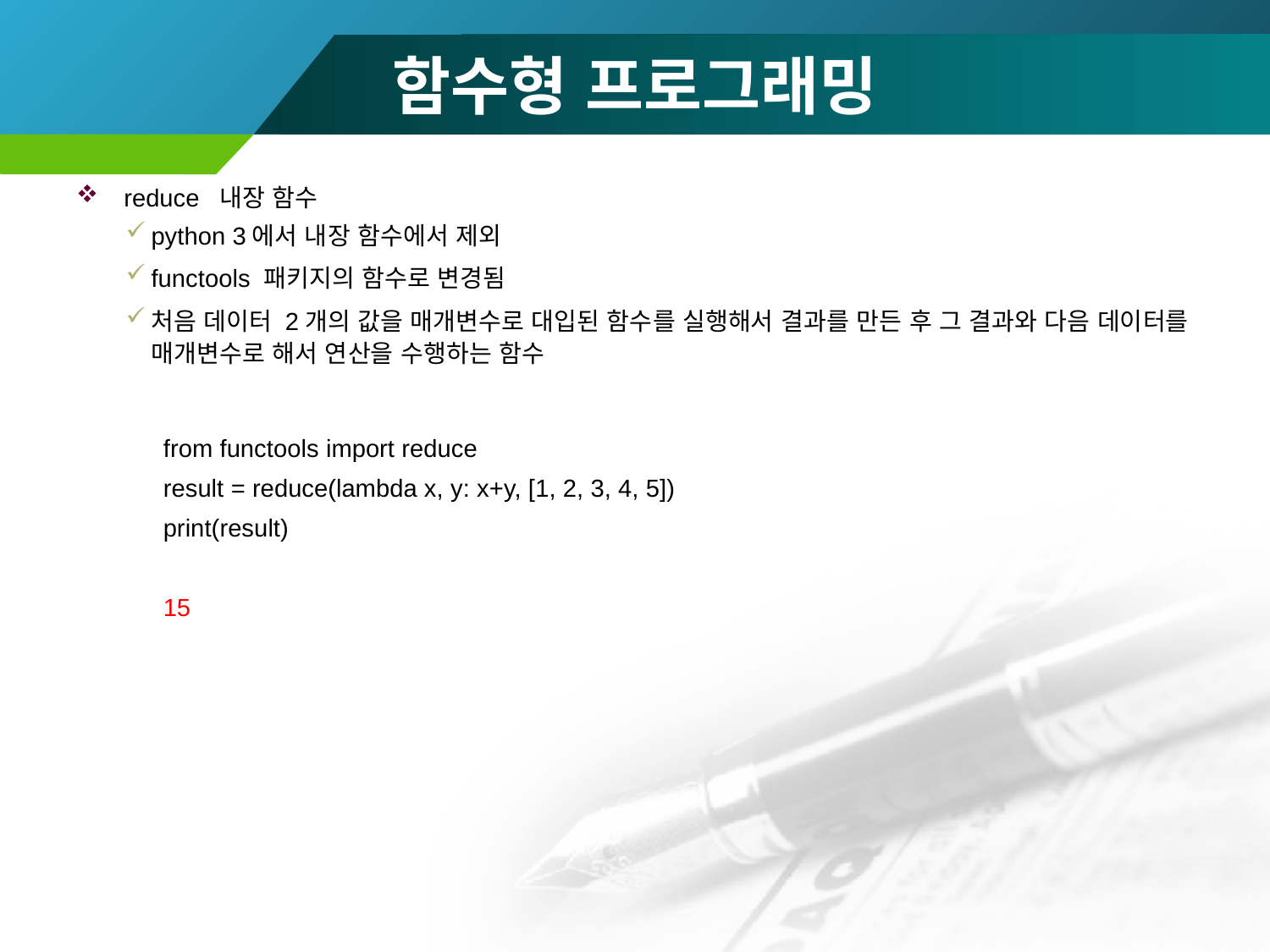

# 함수형 프로그래밍
reduce  내장 함수
python 3에서 내장 함수에서 제외
functools 패키지의 함수로 변경됨
처음 데이터 2개의 값을 매개변수로 대입된 함수를 실행해서 결과를 만든 후 그 결과와 다음 데이터를 매개변수로 해서 연산을 수행하는 함수

from functools import reduce
result = reduce(lambda x, y: x+y, [1, 2, 3, 4, 5])
print(result)

15